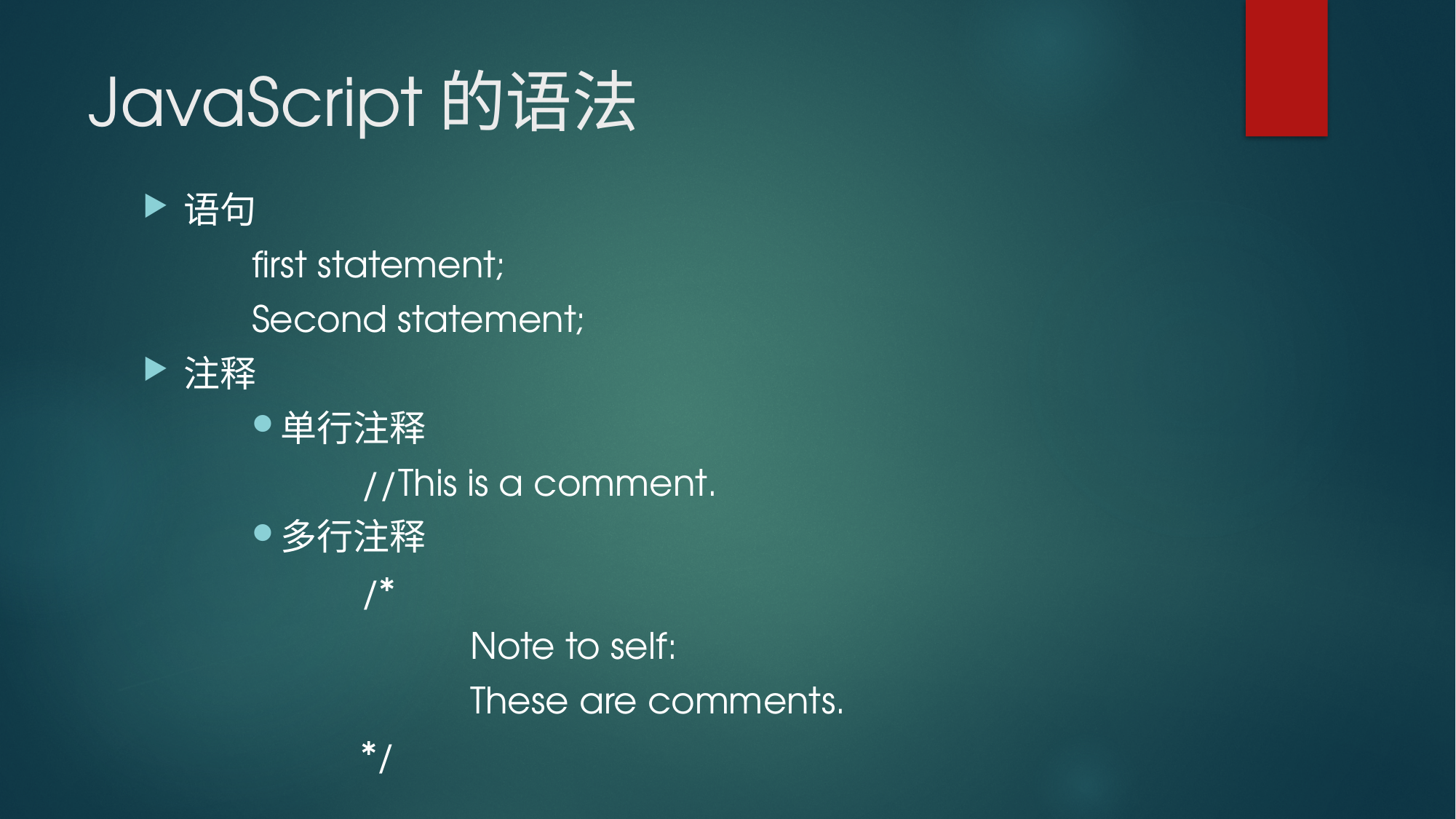

# JavaScript的语法
语句
first statement;
Second statement;
注释
单行注释
	//This is a comment.
多行注释
	/*
		Note to self:
		These are comments.
	*/